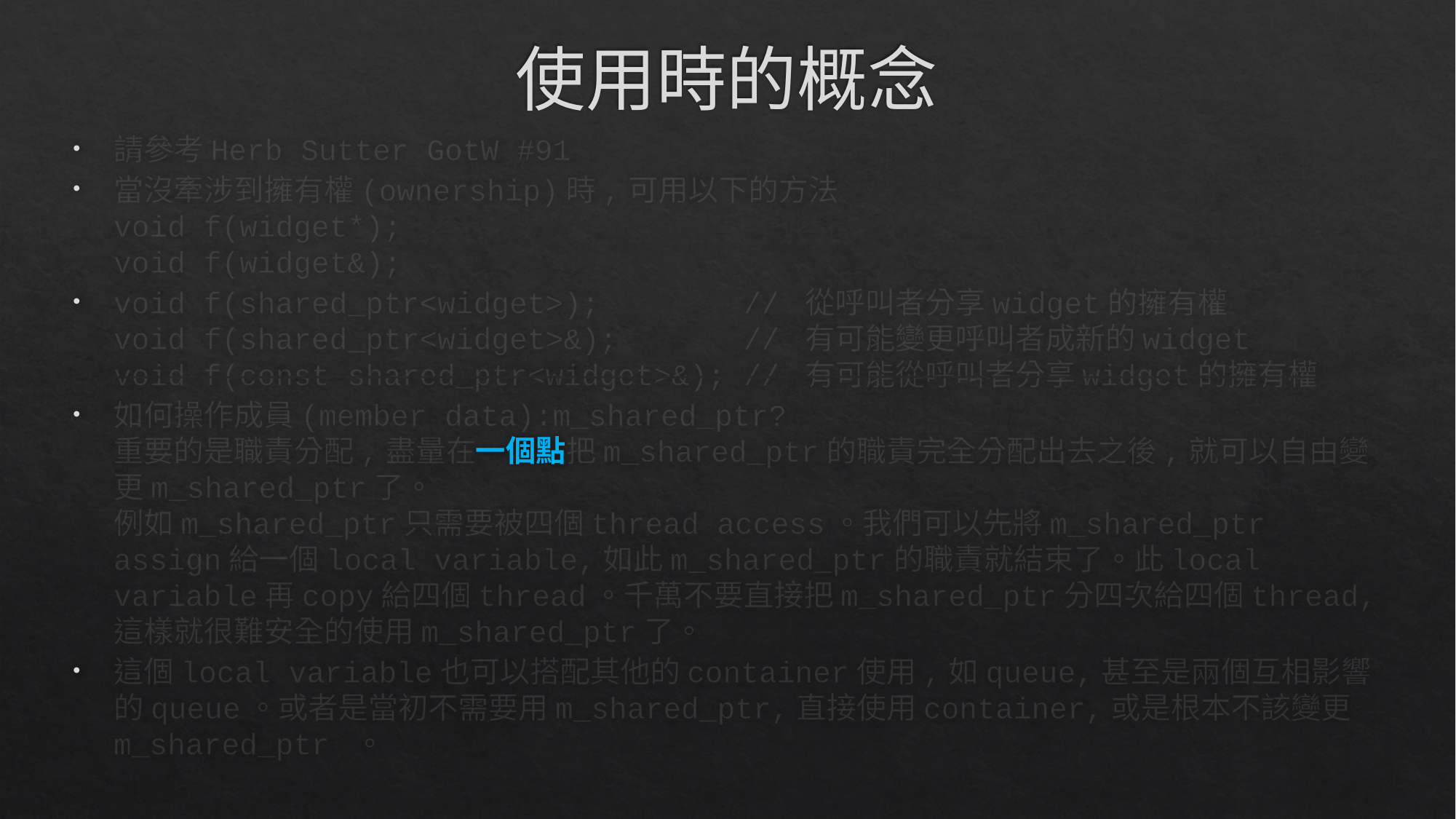

# 使用時的概念
請參考Herb Sutter GotW #91
當沒牽涉到擁有權(ownership)時,可用以下的方法
void f(widget*);
void f(widget&);
void f(shared_ptr<widget>);        // 從呼叫者分享widget的擁有權
void f(shared_ptr<widget>&);       // 有可能變更呼叫者成新的widget
void f(const shared_ptr<widget>&); // 有可能從呼叫者分享widget的擁有權
如何操作成員(member data):m_shared_ptr?
重要的是職責分配,盡量在一個點把m_shared_ptr的職責完全分配出去之後,就可以自由變更m_shared_ptr了。
例如m_shared_ptr只需要被四個thread access。我們可以先將m_shared_ptr assign給一個local variable,如此m_shared_ptr的職責就結束了。此local variable再copy給四個thread。千萬不要直接把m_shared_ptr分四次給四個thread,這樣就很難安全的使用m_shared_ptr了。
這個local variable也可以搭配其他的container使用,如queue,甚至是兩個互相影響的queue。或者是當初不需要用m_shared_ptr,直接使用container,或是根本不該變更m_shared_ptr 。